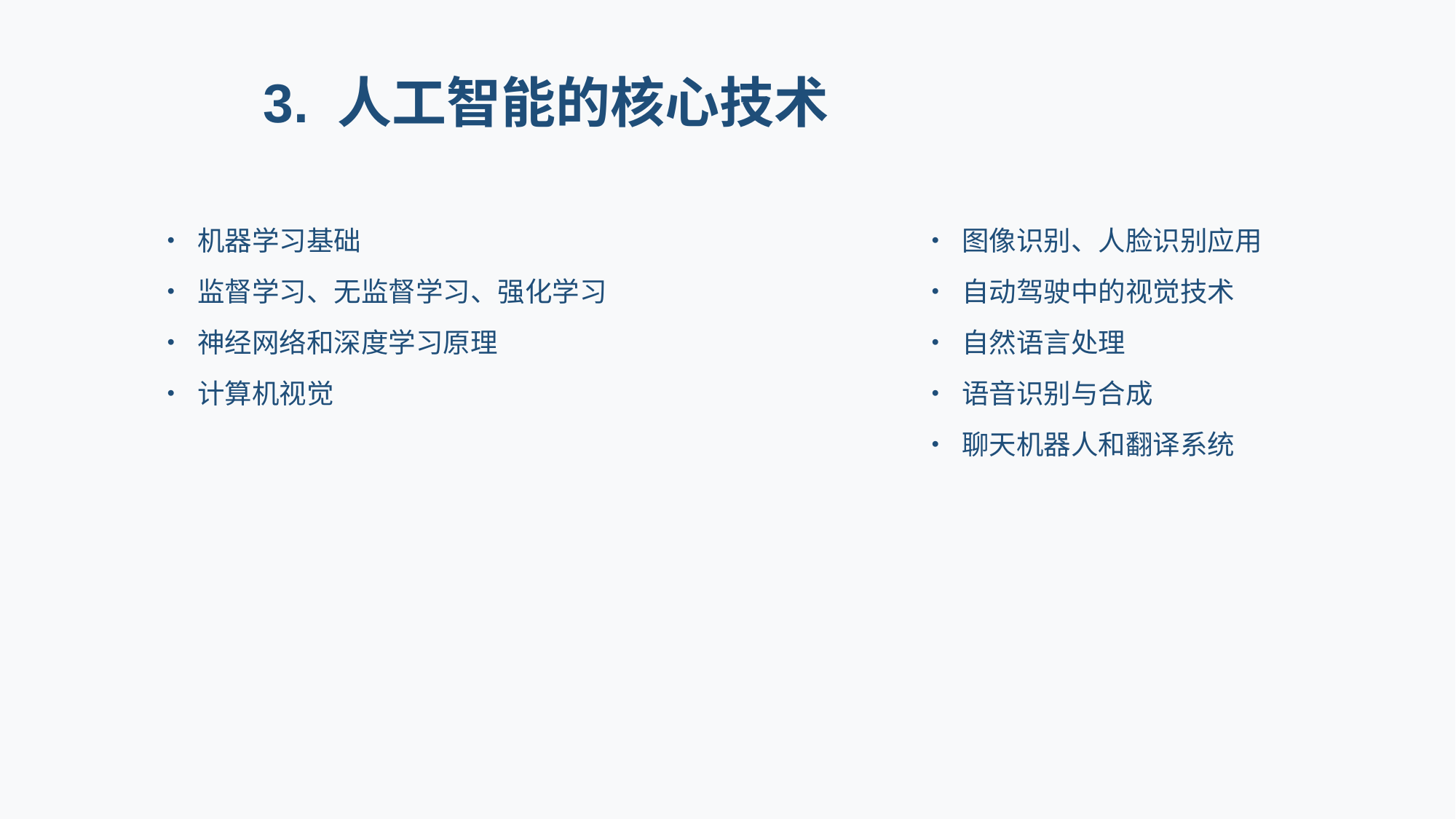

# 3. 人工智能的核心技术

• 机器学习基础
• 监督学习、无监督学习、强化学习
• 神经网络和深度学习原理
• 计算机视觉
• 图像识别、人脸识别应用
• 自动驾驶中的视觉技术
• 自然语言处理
• 语音识别与合成
• 聊天机器人和翻译系统